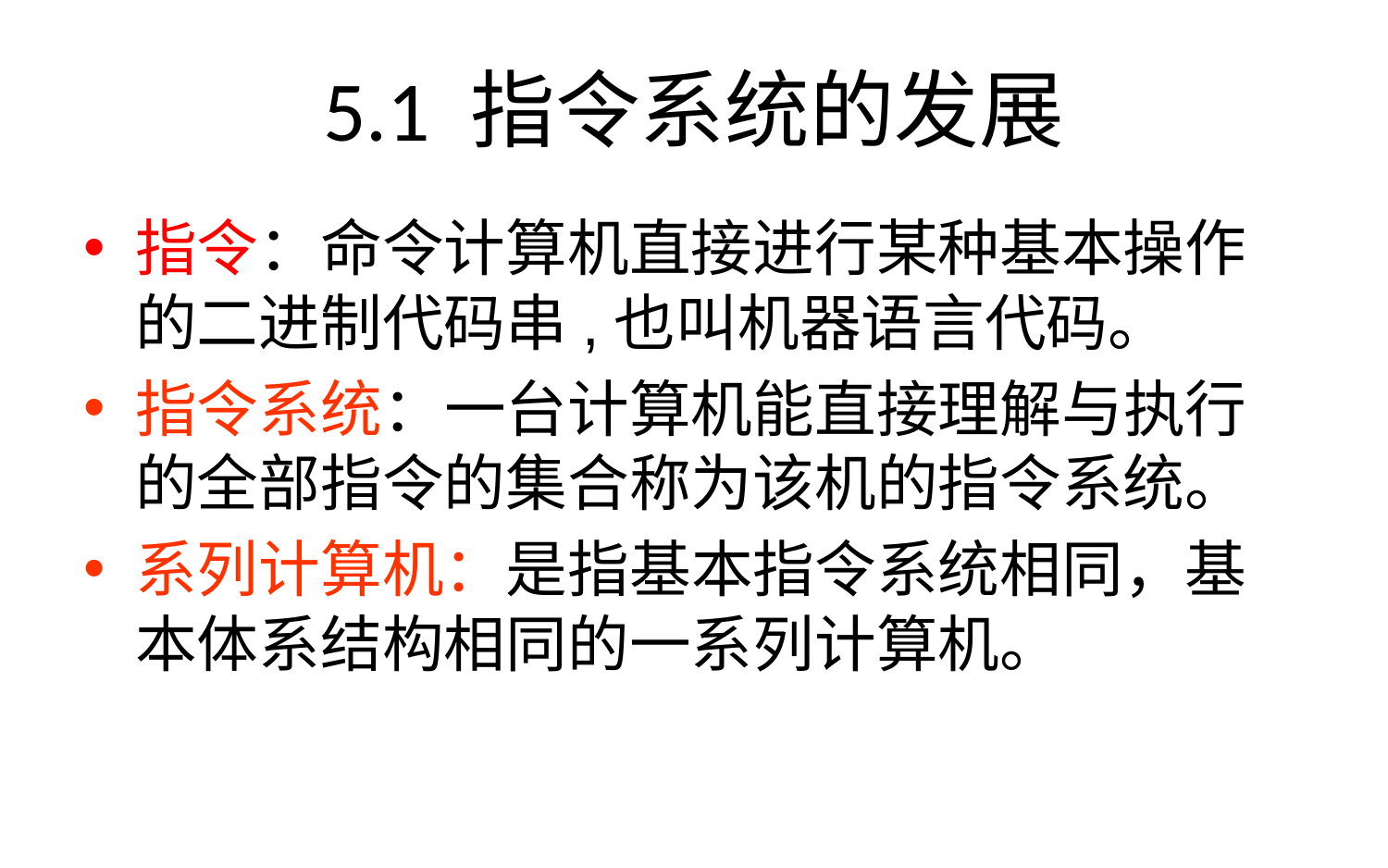

# 5.1 指令系统的发展
指令：命令计算机直接进行某种基本操作的二进制代码串,也叫机器语言代码。
指令系统：一台计算机能直接理解与执行的全部指令的集合称为该机的指令系统。
系列计算机：是指基本指令系统相同，基本体系结构相同的一系列计算机。